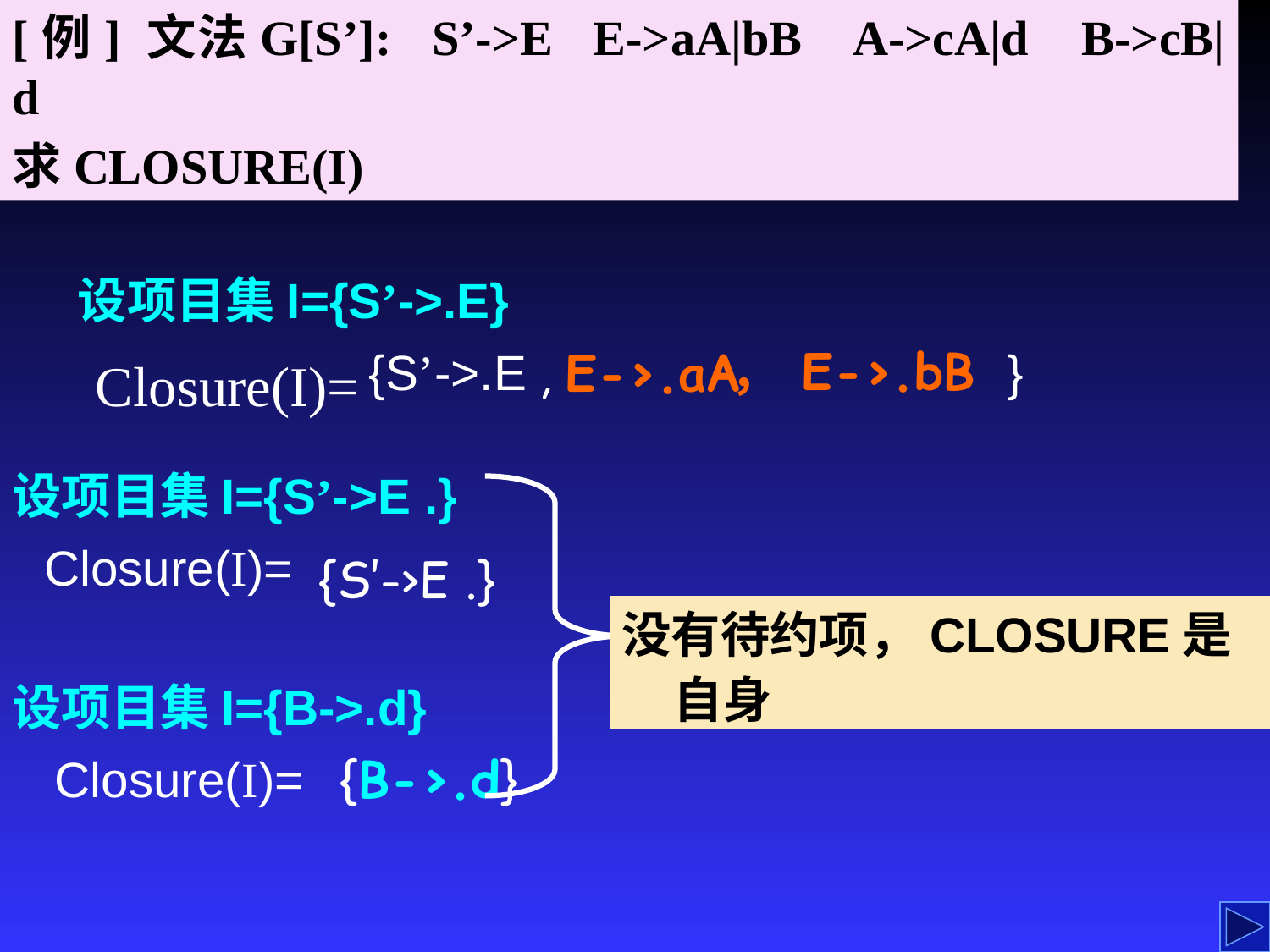

[例] 文法G[S’]:   S’->E   E->aA|bB    A->cA|d    B->cB|d
求CLOSURE(I)
# 设项目集I={S’->.E}
， E->.bB
{S’->.E                                   }
, E->.aA
Closure(I)=
设项目集I={S’->E .}

Closure(I)=
{S’->E .}
没有待约项，CLOSURE是自身
设项目集I={B->.d}
Closure(I)=
{B->.d}